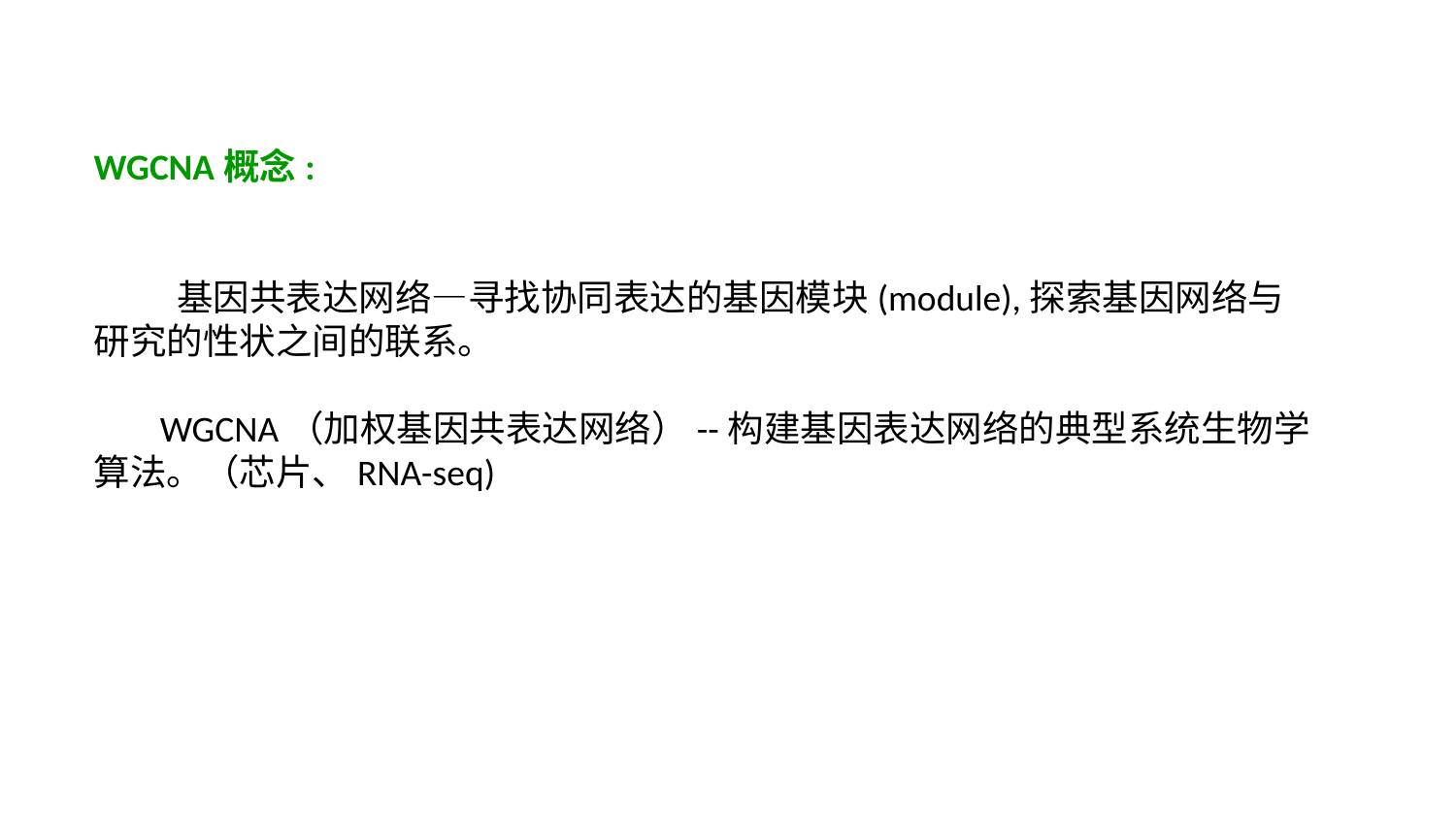

WGCNA概念:

         基因共表达网络—寻找协同表达的基因模块(module),探索基因网络与研究的性状之间的联系。

        WGCNA（加权基因共表达网络）--构建基因表达网络的典型系统生物学算法。（芯片、RNA-seq)